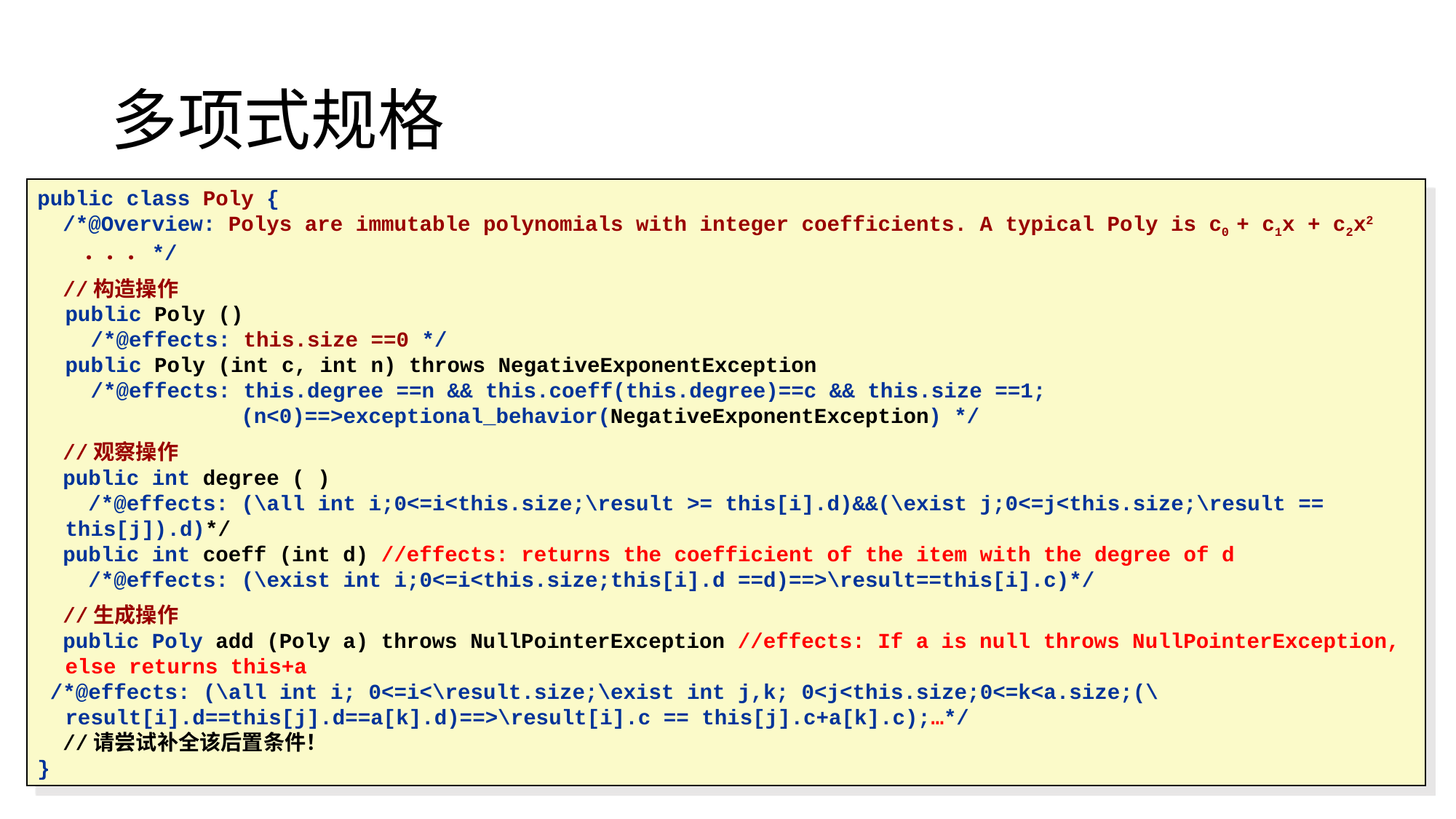

# 多项式规格
public class Poly {
  /*@Overview: Polys are immutable polynomials with integer coefficients. A typical Poly is c0 + c1x + c2x2 ．．．*/
  //构造操作
	public Poly ()
	  /*@effects: this.size ==0 */
	public Poly (int c, int n) throws NegativeExponentException
	  /*@effects: this.degree ==n && this.coeff(this.degree)==c && this.size ==1;
                (n<0)==>exceptional_behavior(NegativeExponentException) */
  //观察操作
  public int degree ( )
    /*@effects: (\all int i;0<=i<this.size;\result >= this[i].d)&&(\exist j;0<=j<this.size;\result == this[j]).d)*/
  public int coeff (int d) //effects: returns the coefficient of the item with the degree of d
    /*@effects: (\exist int i;0<=i<this.size;this[i].d ==d)==>\result==this[i].c)*/
  //生成操作
  public Poly add (Poly a) throws NullPointerException //effects: If a is null throws NullPointerException, else returns this+a
 /*@effects: (\all int i; 0<=i<\result.size;\exist int j,k; 0<j<this.size;0<=k<a.size;(\result[i].d==this[j].d==a[k].d)==>\result[i].c == this[j].c+a[k].c);…*/
  //请尝试补全该后置条件！
}
12